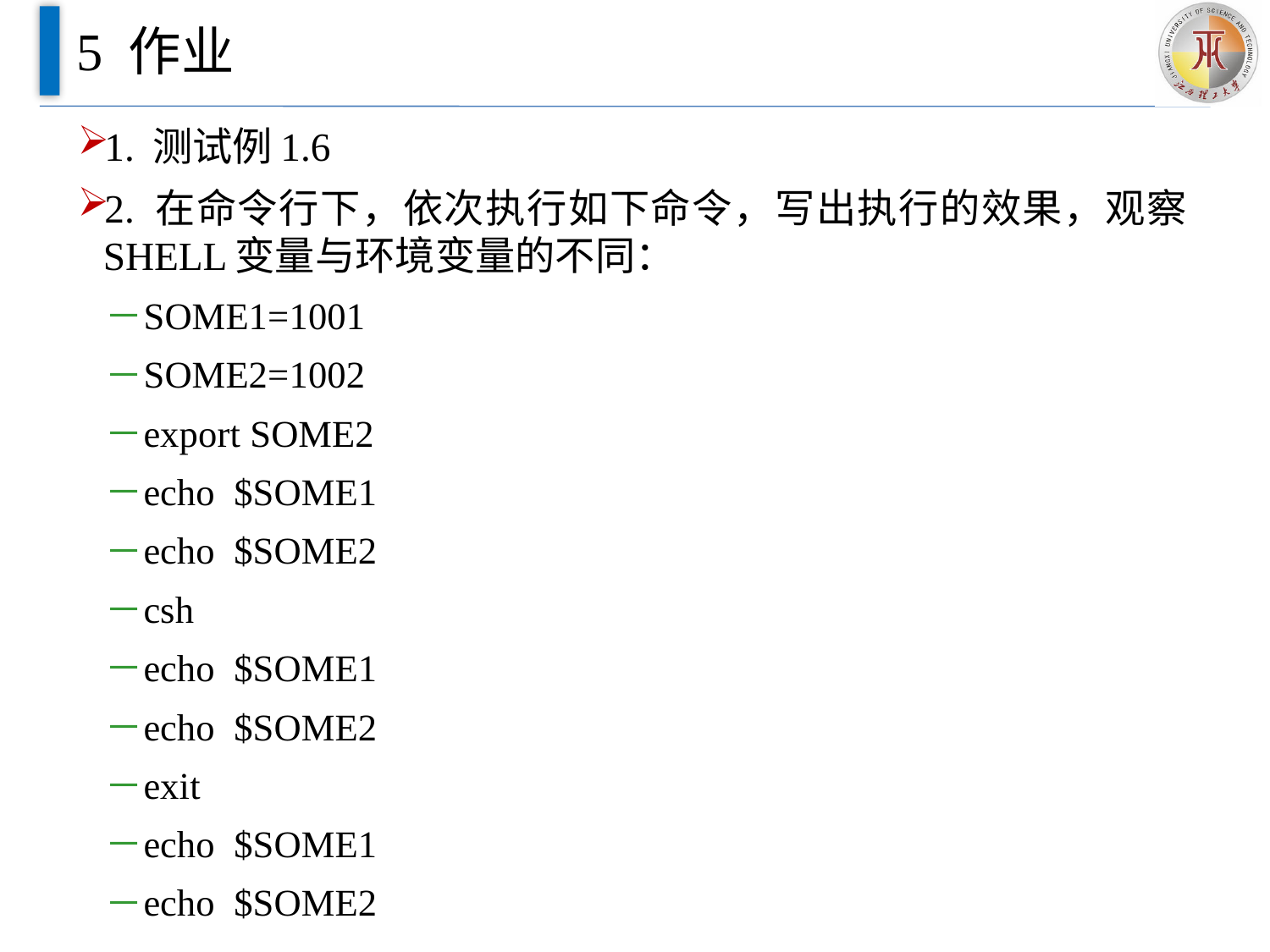

# 5 作业
1. 测试例1.6
2. 在命令行下，依次执行如下命令，写出执行的效果，观察SHELL变量与环境变量的不同：
SOME1=1001
SOME2=1002
export SOME2
echo  $SOME1
echo  $SOME2
csh
echo  $SOME1
echo  $SOME2
exit
echo  $SOME1
echo  $SOME2